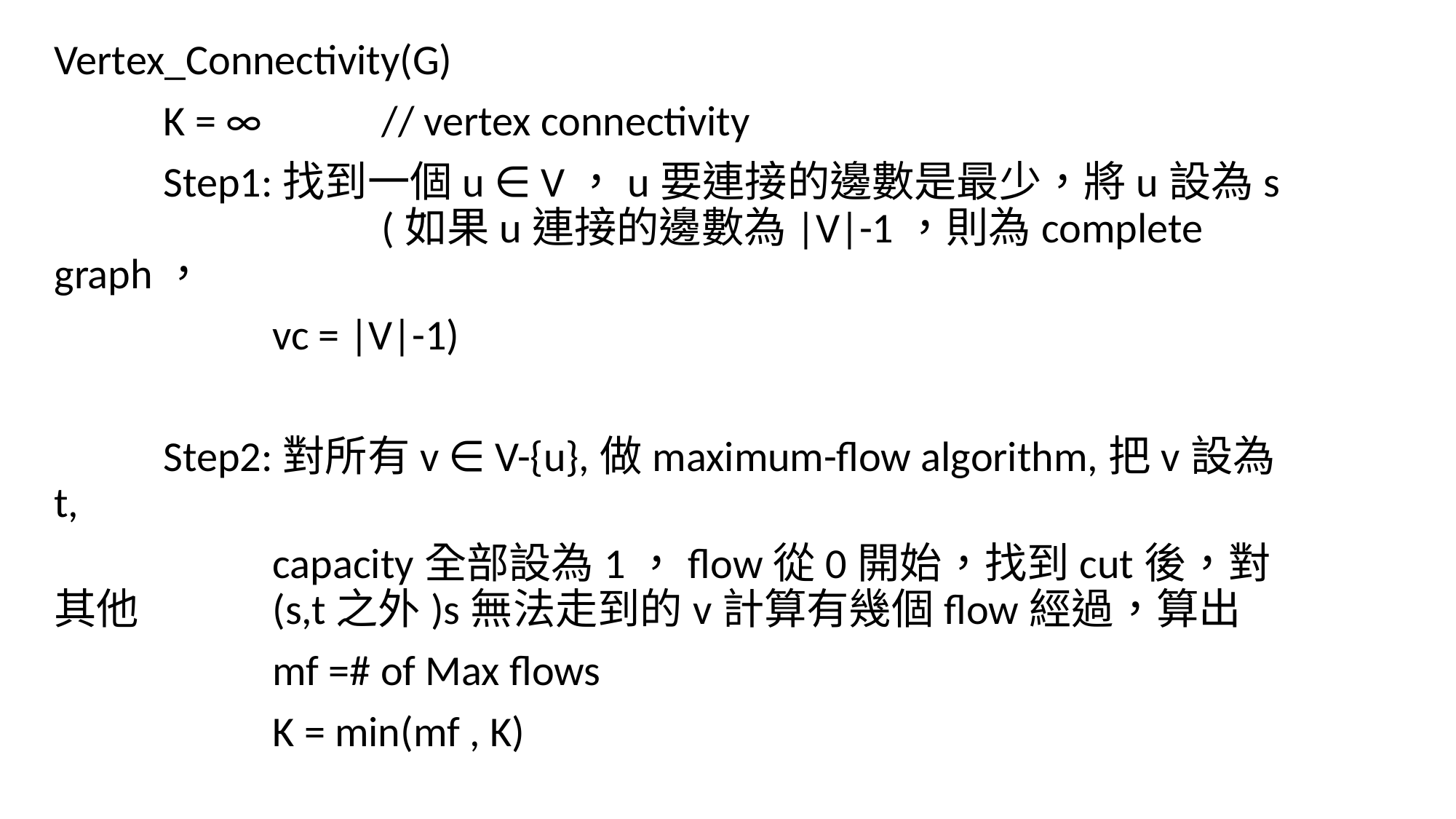

Vertex_Connectivity(G)
	K = ∞		// vertex connectivity
	Step1:找到一個u ∈ V，u要連接的邊數是最少，將u設為s	          		(如果u連接的邊數為|V|-1，則為complete graph，
		vc = |V|-1)

	Step2:對所有v ∈ V-{u},做maximum-flow algorithm,把v設為t,
		capacity全部設為1，flow從0開始，找到cut後，對其他		(s,t之外)s無法走到的v計算有幾個flow經過，算出
		mf =# of Max flows
		K = min(mf , K)